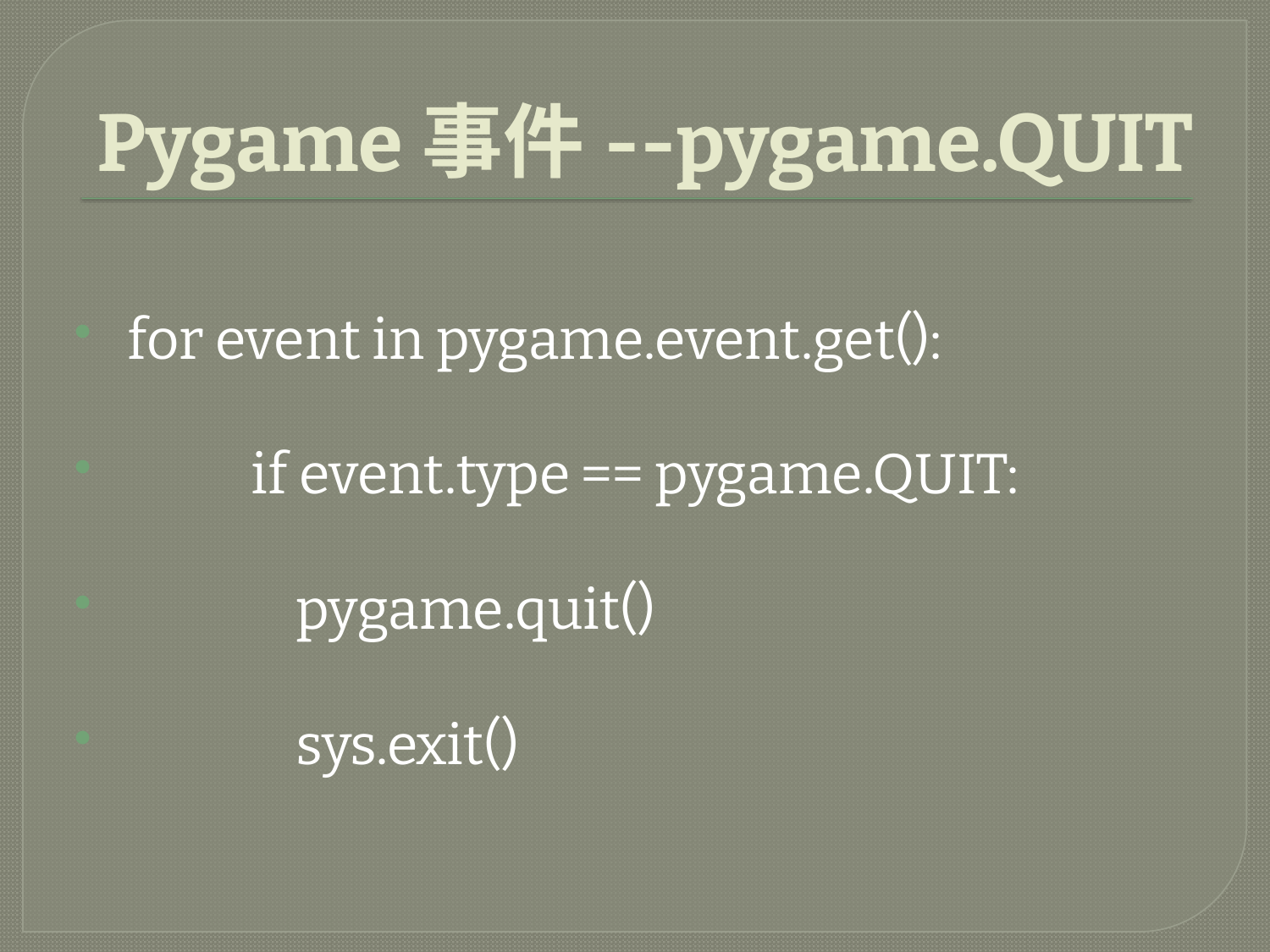

# Pygame事件--pygame.QUIT
 for event in pygame.event.get():
            if event.type == pygame.QUIT:
                pygame.quit()
                sys.exit()